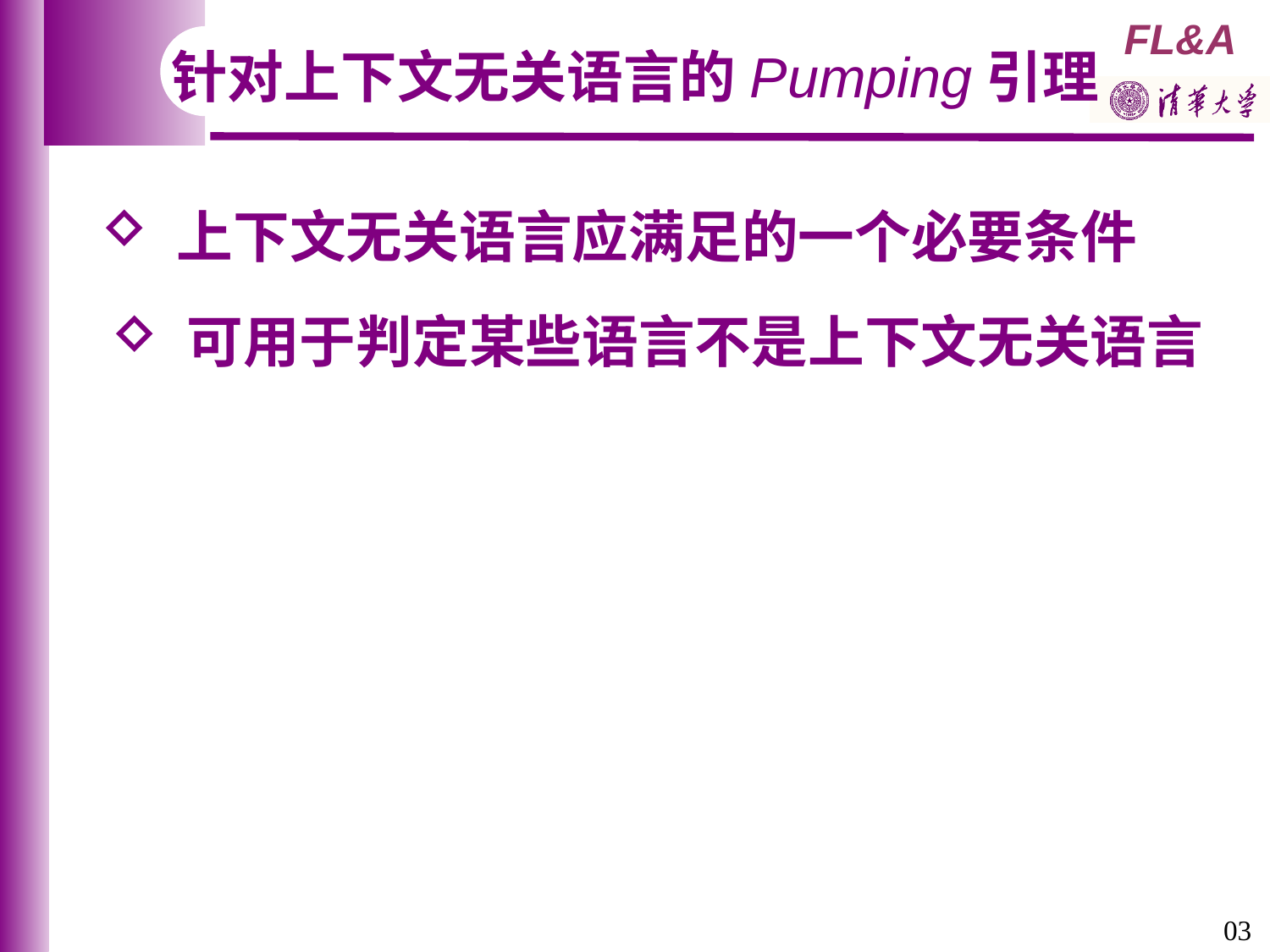

针对上下文无关语言的Pumping引理
 上下文无关语言应满足的一个必要条件
 可用于判定某些语言不是上下文无关语言
03